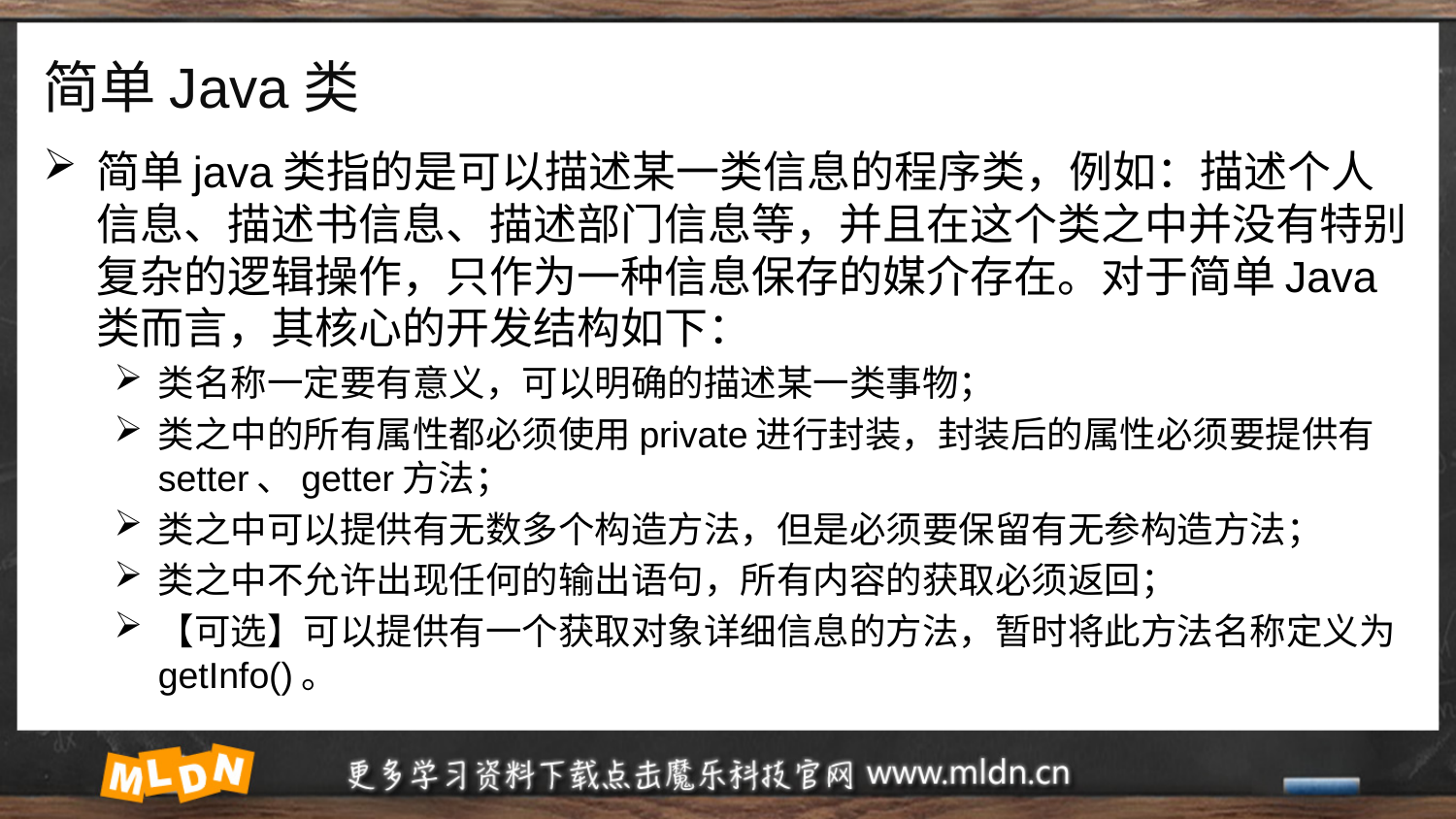

# 简单Java类
简单java类指的是可以描述某一类信息的程序类，例如：描述个人信息、描述书信息、描述部门信息等，并且在这个类之中并没有特别复杂的逻辑操作，只作为一种信息保存的媒介存在。对于简单Java类而言，其核心的开发结构如下：
类名称一定要有意义，可以明确的描述某一类事物；
类之中的所有属性都必须使用private进行封装，封装后的属性必须要提供有setter、getter方法；
类之中可以提供有无数多个构造方法，但是必须要保留有无参构造方法；
类之中不允许出现任何的输出语句，所有内容的获取必须返回；
【可选】可以提供有一个获取对象详细信息的方法，暂时将此方法名称定义为getInfo()。